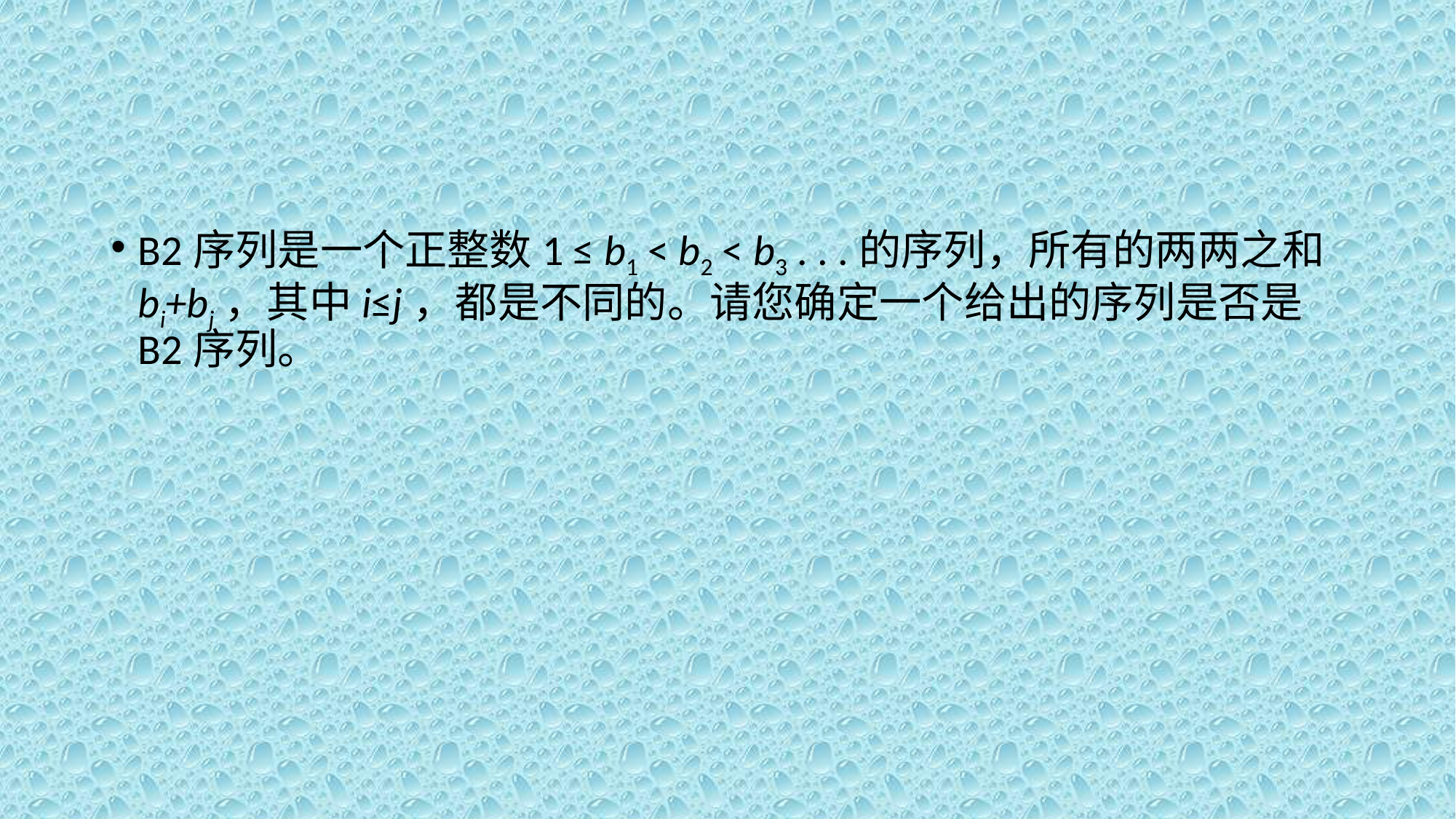

#
B2序列是一个正整数1 ≤ b1 < b2 < b3 . . .的序列，所有的两两之和bi+bj，其中i≤j，都是不同的。请您确定一个给出的序列是否是B2序列。